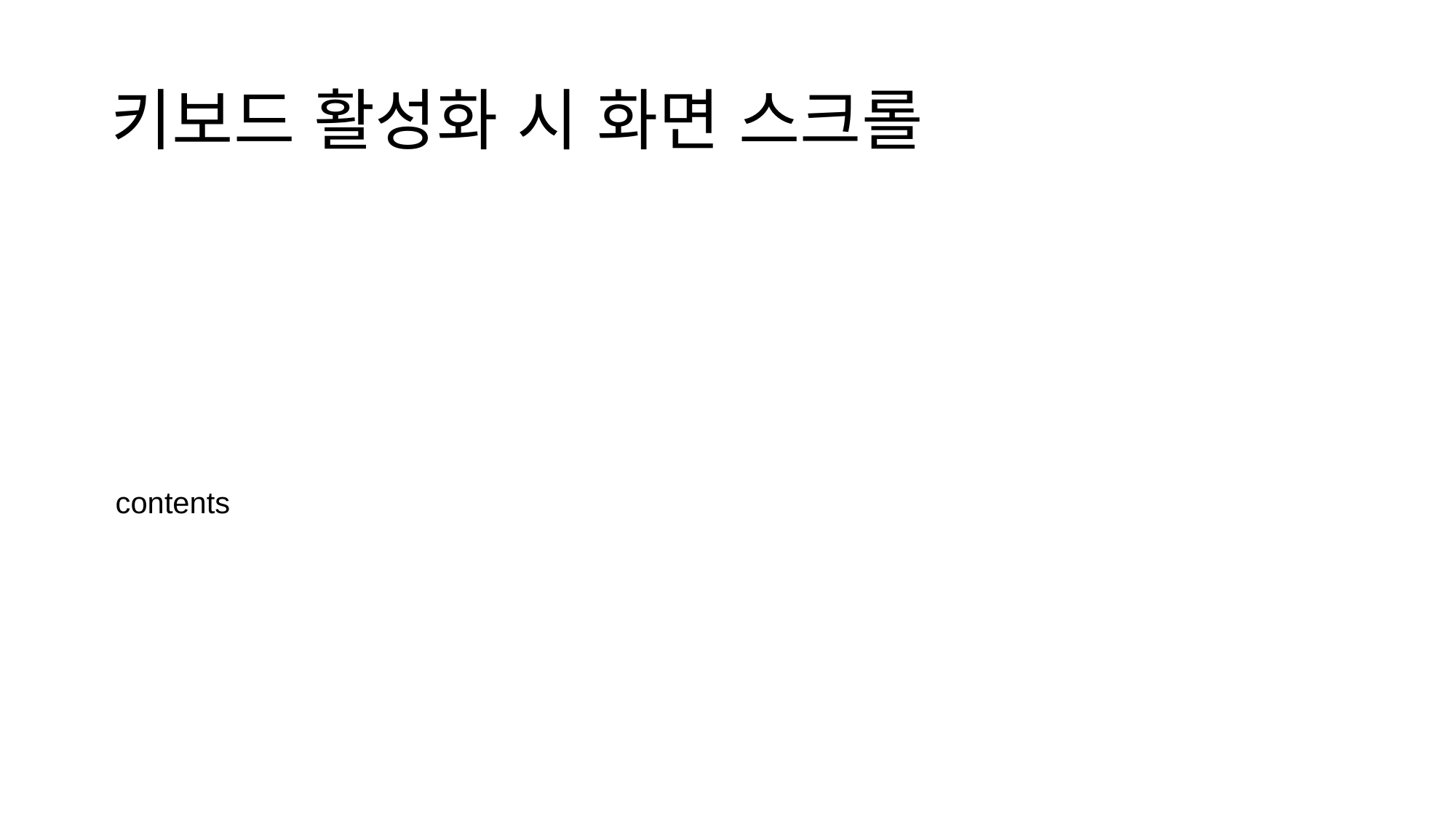

# 키보드 활성화 시 화면 스크롤
contents